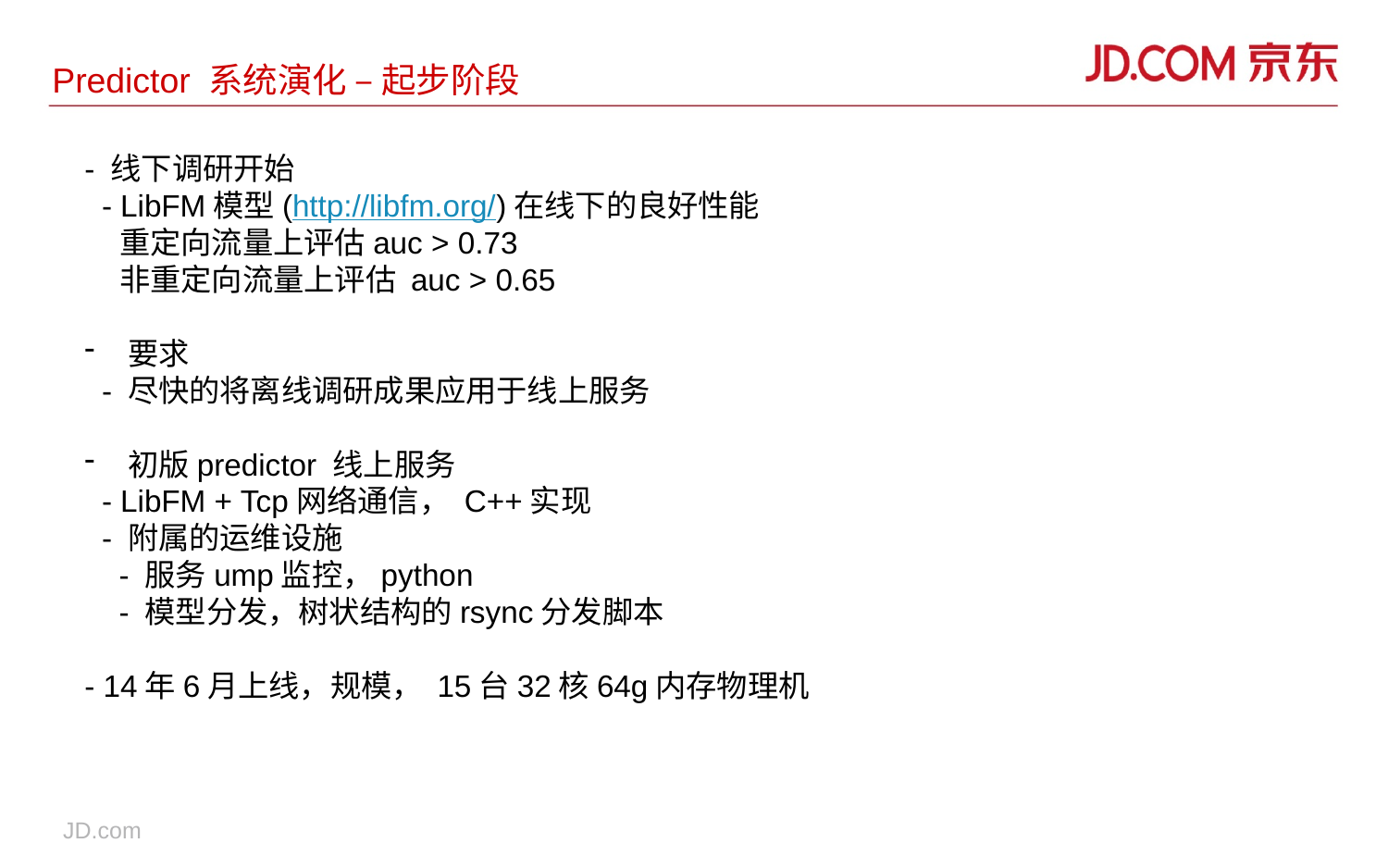

# Predictor 系统演化 – 起步阶段
- 线下调研开始
  - LibFM模型(http://libfm.org/)在线下的良好性能
    重定向流量上评估auc > 0.73
    非重定向流量上评估 auc > 0.65

要求
  - 尽快的将离线调研成果应用于线上服务

初版predictor 线上服务
  - LibFM + Tcp网络通信， C++实现
  - 附属的运维设施
    - 服务ump监控，python
    - 模型分发，树状结构的rsync分发脚本

- 14年6月上线，规模， 15台32核64g内存物理机